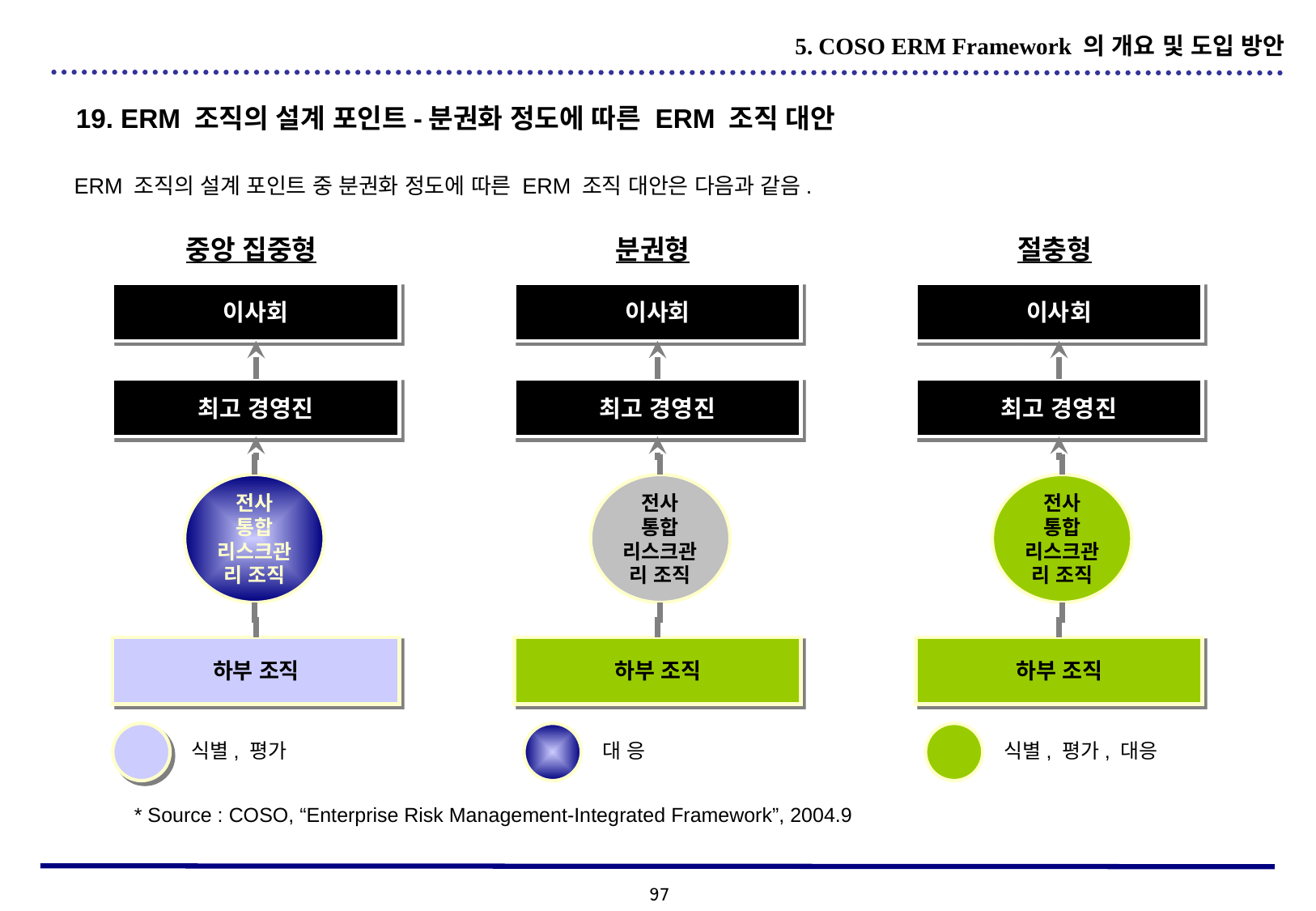

5. COSO ERM Framework 의 개요 및 도입 방안
19. ERM 조직의 설계 포인트-분권화 정도에 따른 ERM 조직 대안
ERM 조직의 설계 포인트 중 분권화 정도에 따른 ERM 조직 대안은 다음과 같음.
중앙 집중형
분권형
절충형
이사회
이사회
이사회
최고 경영진
최고 경영진
최고 경영진
전사 통합 리스크관리 조직
전사 통합 리스크관리 조직
전사 통합 리스크관리 조직
하부 조직
하부 조직
하부 조직

식별, 평가
대 응
식별, 평가, 대응
* Source : COSO, “Enterprise Risk Management-Integrated Framework”, 2004.9